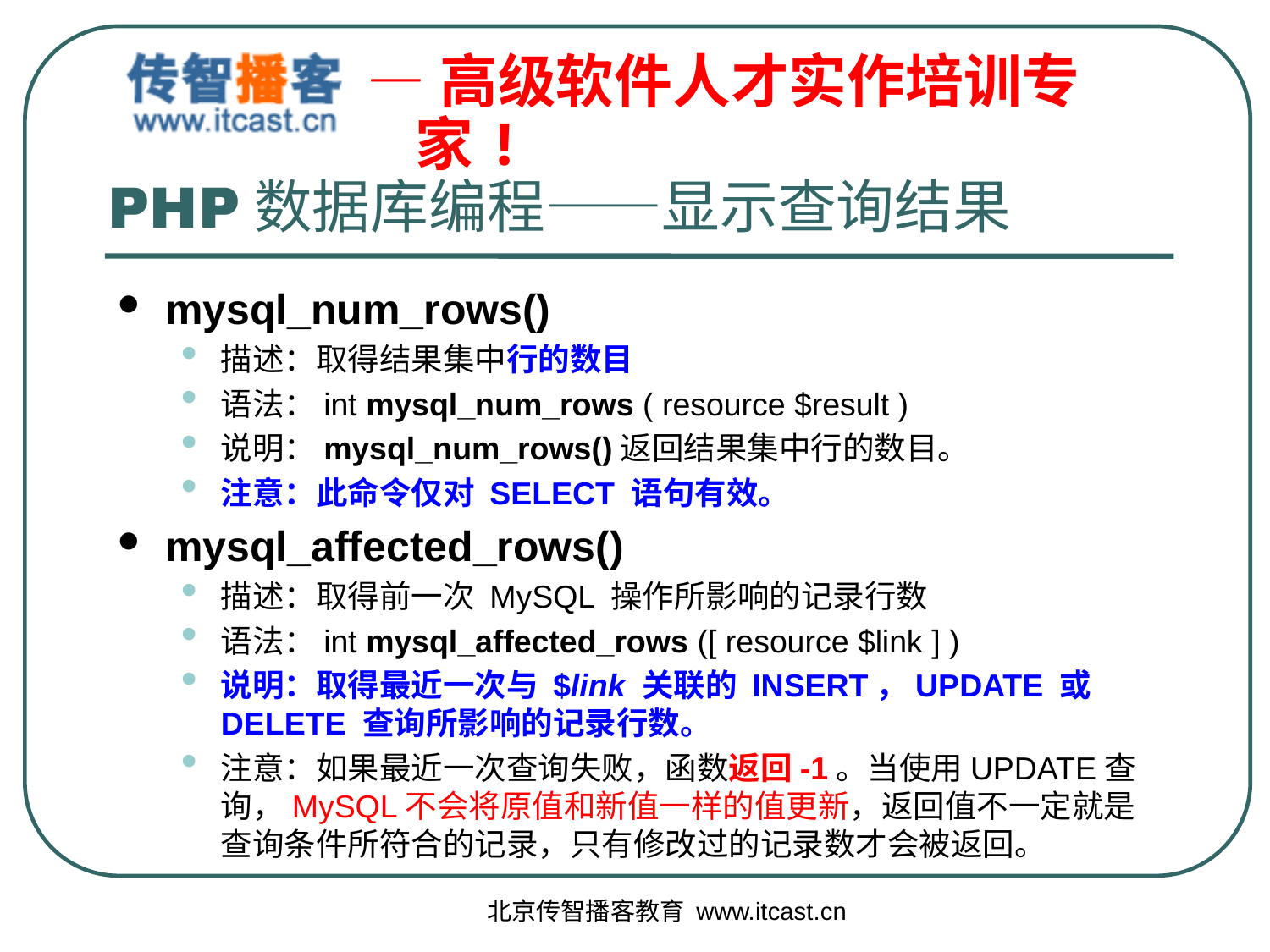

# PHP数据库编程——显示查询结果
mysql_num_rows()
描述：取得结果集中行的数目
语法：int mysql_num_rows ( resource $result )
说明：mysql_num_rows()返回结果集中行的数目。
注意：此命令仅对 SELECT 语句有效。
mysql_affected_rows()
描述：取得前一次 MySQL 操作所影响的记录行数
语法：int mysql_affected_rows ([ resource $link ] )
说明：取得最近一次与 $link 关联的 INSERT，UPDATE 或 DELETE 查询所影响的记录行数。
注意：如果最近一次查询失败，函数返回-1。当使用UPDATE查询，MySQL不会将原值和新值一样的值更新，返回值不一定就是查询条件所符合的记录，只有修改过的记录数才会被返回。